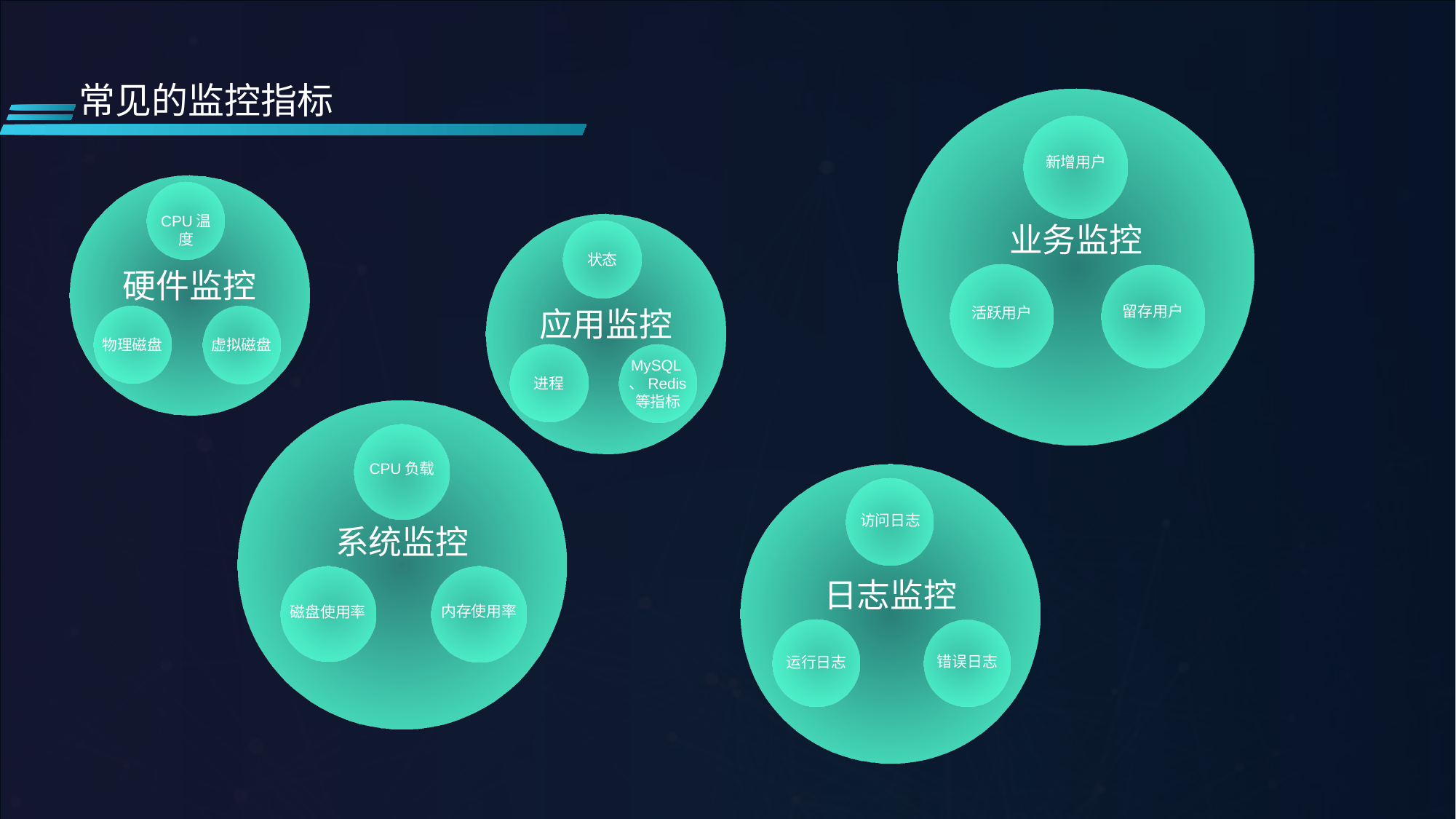

常见的监控指标

业务监控

新增用户

硬件监控

CPU温度

应用监控

状态

活跃用户

留存用户

物理磁盘

虚拟磁盘

进程

MySQL、Redis 等指标

系统监控

CPU负载

日志监控

访问日志

磁盘使用率

内存使用率

运行日志

错误日志